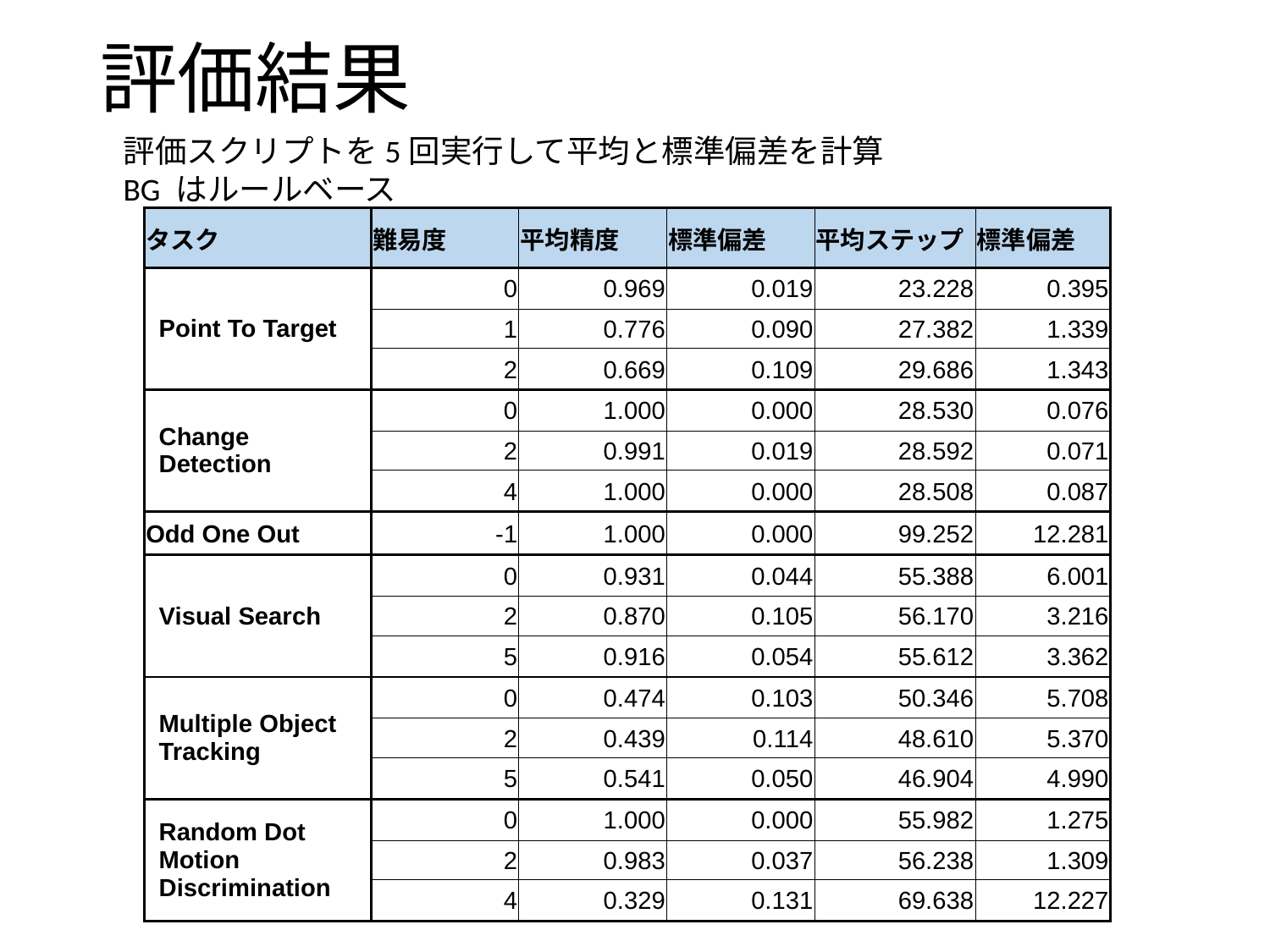

# 評価結果
評価スクリプトを5回実行して平均と標準偏差を計算
BG はルールベース
| タスク | 難易度 | 平均精度 | 標準偏差 | 平均ステップ | 標準偏差 |
| --- | --- | --- | --- | --- | --- |
| Point To Target | 0 | 0.969 | 0.019 | 23.228 | 0.395 |
|  | 1 | 0.776 | 0.090 | 27.382 | 1.339 |
|  | 2 | 0.669 | 0.109 | 29.686 | 1.343 |
| Change Detection | 0 | 1.000 | 0.000 | 28.530 | 0.076 |
|  | 2 | 0.991 | 0.019 | 28.592 | 0.071 |
|  | 4 | 1.000 | 0.000 | 28.508 | 0.087 |
| Odd One Out | -1 | 1.000 | 0.000 | 99.252 | 12.281 |
| Visual Search | 0 | 0.931 | 0.044 | 55.388 | 6.001 |
|  | 2 | 0.870 | 0.105 | 56.170 | 3.216 |
|  | 5 | 0.916 | 0.054 | 55.612 | 3.362 |
| Multiple Object Tracking | 0 | 0.474 | 0.103 | 50.346 | 5.708 |
|  | 2 | 0.439 | 0.114 | 48.610 | 5.370 |
|  | 5 | 0.541 | 0.050 | 46.904 | 4.990 |
| Random Dot Motion Discrimination | 0 | 1.000 | 0.000 | 55.982 | 1.275 |
|  | 2 | 0.983 | 0.037 | 56.238 | 1.309 |
|  | 4 | 0.329 | 0.131 | 69.638 | 12.227 |